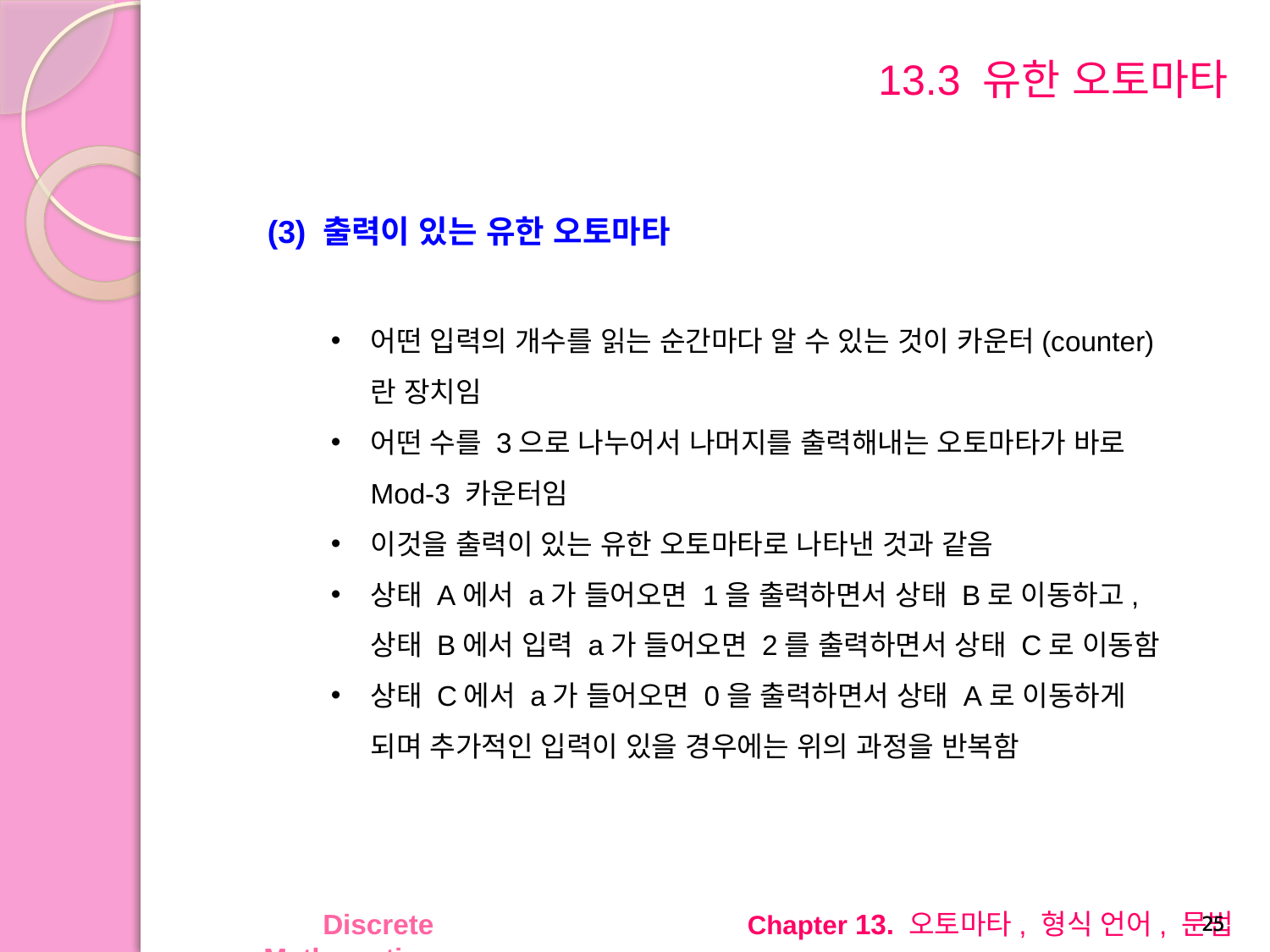

# 13.3 유한 오토마타
(3) 출력이 있는 유한 오토마타

어떤 입력의 개수를 읽는 순간마다 알 수 있는 것이 카운터(counter)란 장치임
어떤 수를 3으로 나누어서 나머지를 출력해내는 오토마타가 바로 Mod-3 카운터임
이것을 출력이 있는 유한 오토마타로 나타낸 것과 같음
상태 A에서 a가 들어오면 1을 출력하면서 상태 B로 이동하고, 상태 B에서 입력 a가 들어오면 2를 출력하면서 상태 C로 이동함
상태 C에서 a가 들어오면 0을 출력하면서 상태 A로 이동하게 되며 추가적인 입력이 있을 경우에는 위의 과정을 반복함
Discrete Mathematics
Chapter 13. 오토마타, 형식 언어, 문법
25